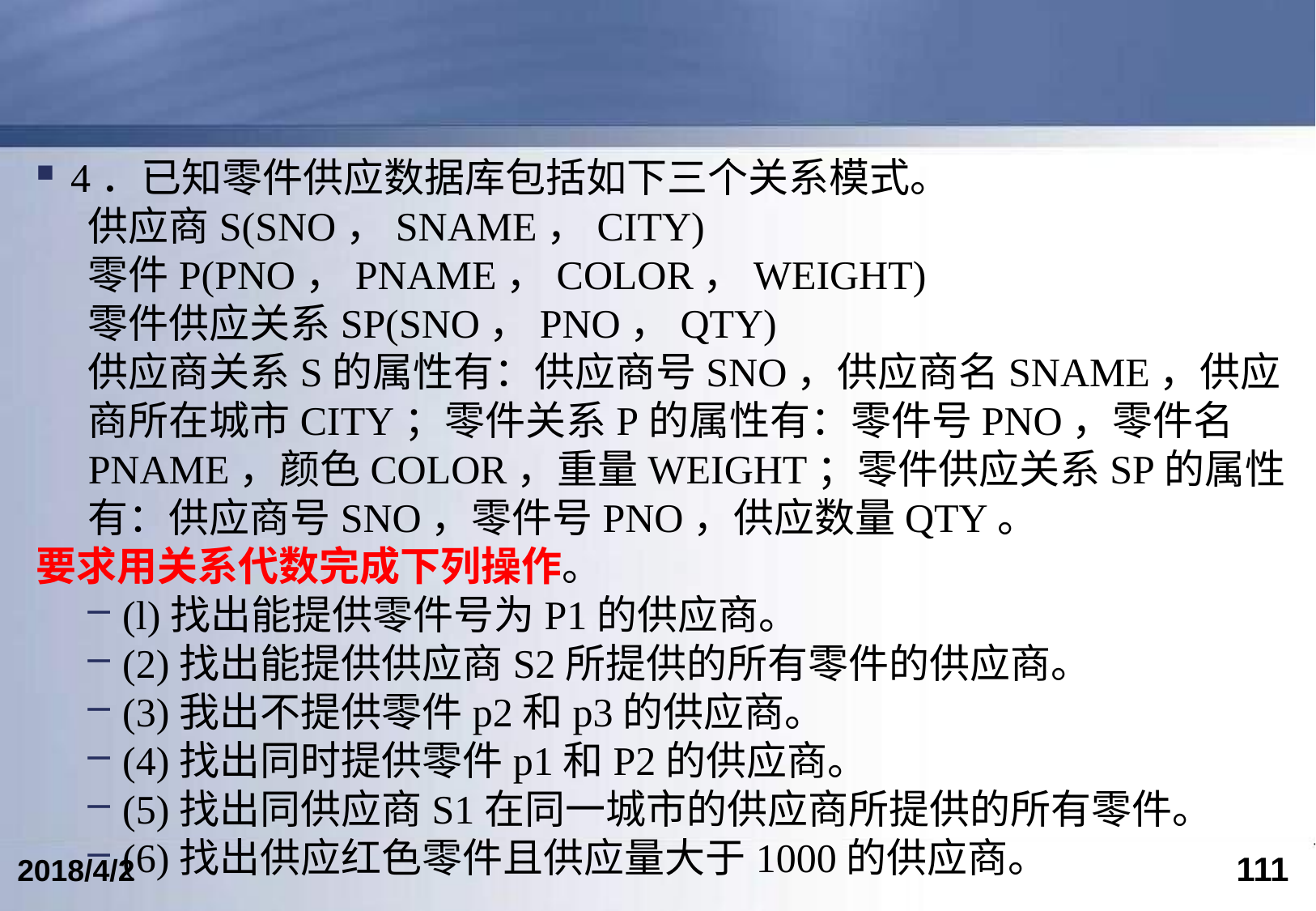

#
4．已知零件供应数据库包括如下三个关系模式。
供应商S(SNO，SNAME，CITY)
零件P(PNO，PNAME，COLOR，WEIGHT)
零件供应关系SP(SNO，PNO，QTY)
供应商关系S的属性有：供应商号SNO，供应商名SNAME，供应商所在城市CITY；零件关系P的属性有：零件号PNO，零件名PNAME，颜色COLOR，重量WEIGHT；零件供应关系SP的属性有：供应商号SNO，零件号PNO，供应数量QTY。
要求用关系代数完成下列操作。
(l)找出能提供零件号为P1的供应商。
(2)找出能提供供应商S2所提供的所有零件的供应商。
(3)我出不提供零件p2和p3的供应商。
(4)找出同时提供零件p1和P2的供应商。
(5)找出同供应商S1在同一城市的供应商所提供的所有零件。
(6)找出供应红色零件且供应量大于1000的供应商。

111
2018/4/2